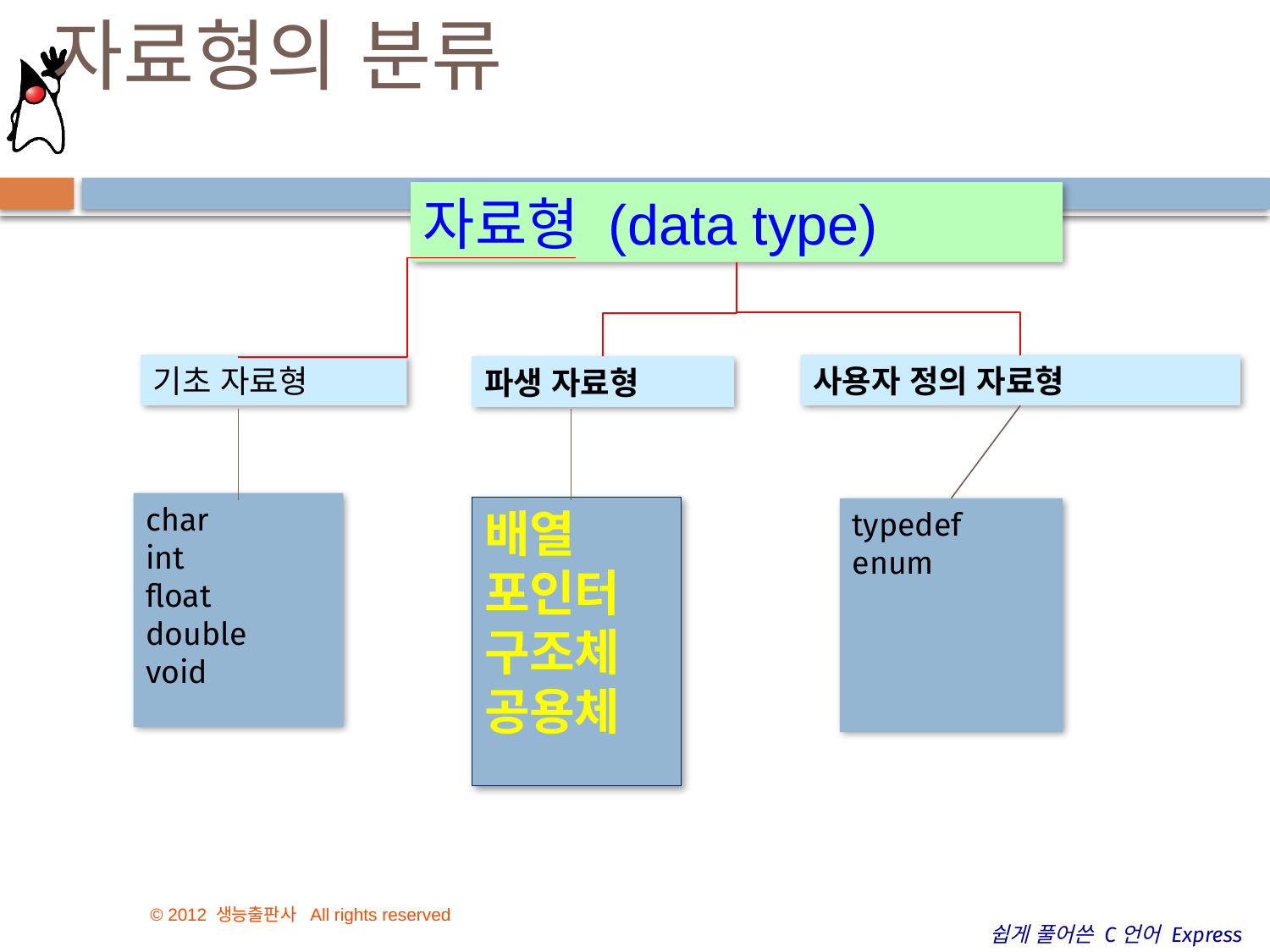

# 자료형의 분류
자료형 (data type)
기초 자료형
사용자 정의 자료형
파생 자료형

char
int
float
double
void
배열
포인터
구조체
공용체
typedef
enum